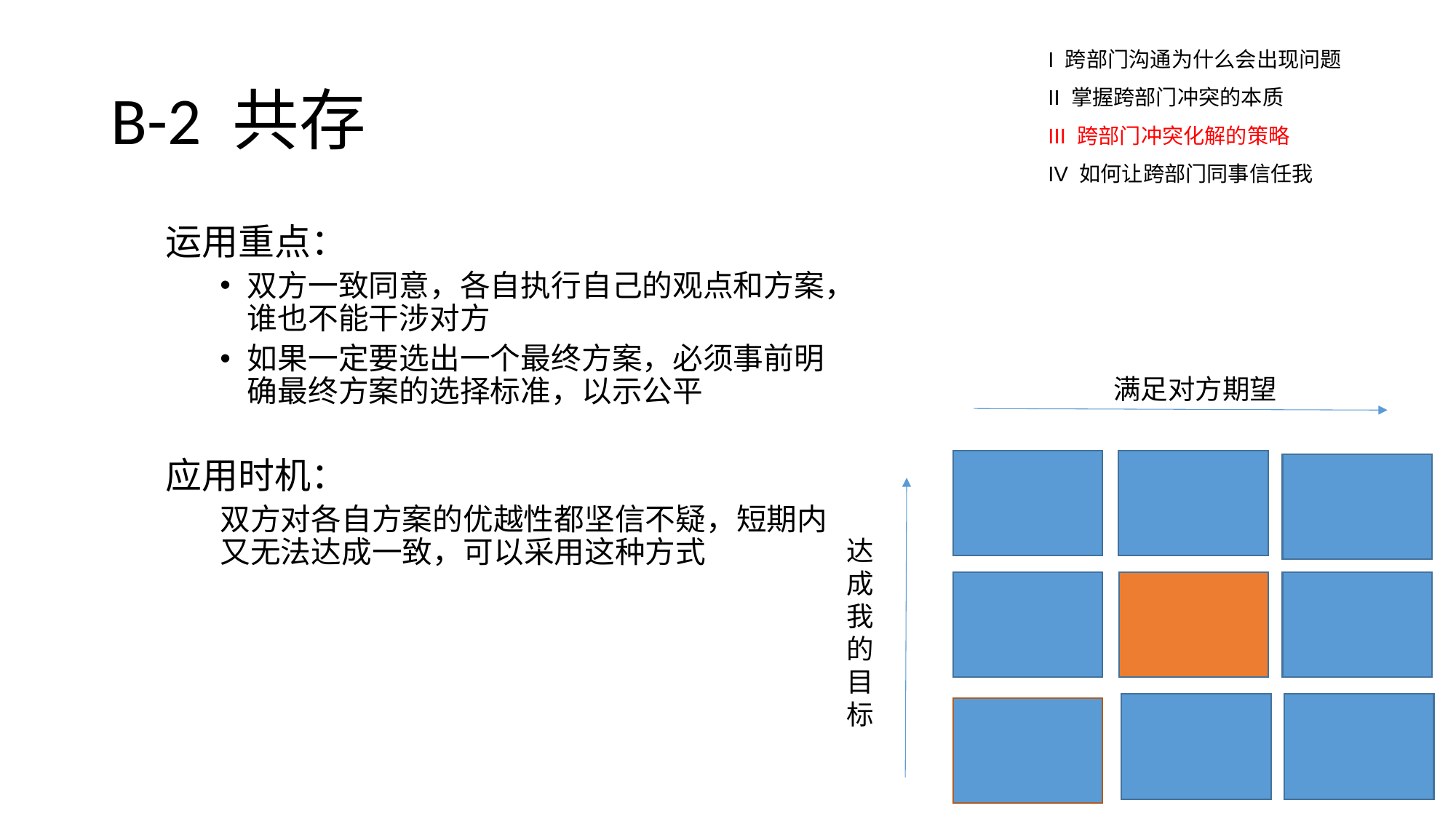

# B-2 共存
I 跨部门沟通为什么会出现问题
II 掌握跨部门冲突的本质
III 跨部门冲突化解的策略
IV 如何让跨部门同事信任我
运用重点：
双方一致同意，各自执行自己的观点和方案，谁也不能干涉对方
如果一定要选出一个最终方案，必须事前明确最终方案的选择标准，以示公平

应用时机：
双方对各自方案的优越性都坚信不疑，短期内又无法达成一致，可以采用这种方式
满足对方期望

达成我的目标